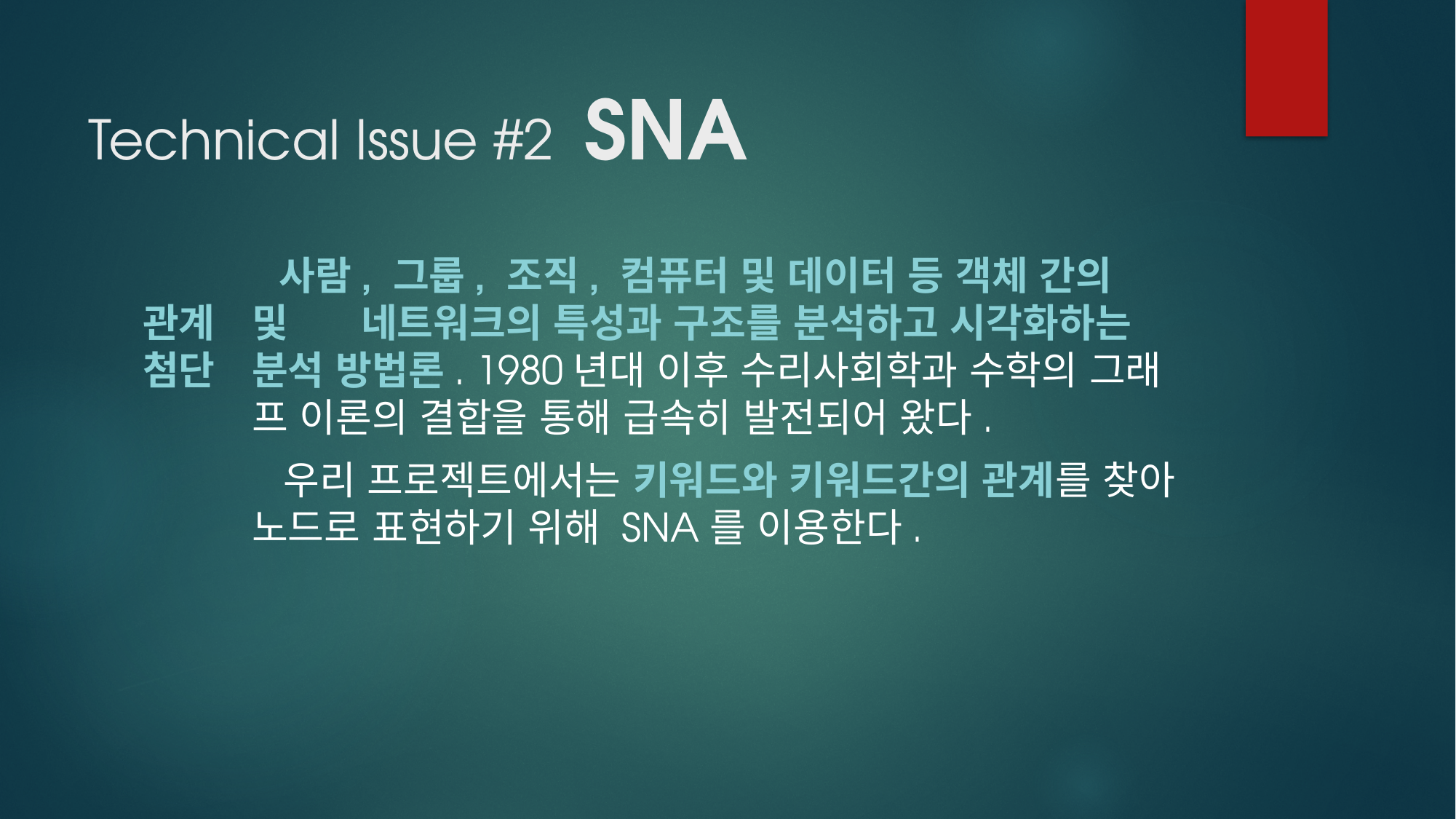

# Technical Issue #2  SNA
	  사람, 그룹, 조직, 컴퓨터 및 데이터 등 객체 간의 관계 	및 	네트워크의 특성과 구조를 분석하고 시각화하는 첨단 	분석 방법론. 1980년대 이후 수리사회학과 수학의 그래	프 이론의 결합을 통해 급속히 발전되어 왔다.
	  우리 프로젝트에서는 키워드와 키워드간의 관계를 찾아 	노드로 표현하기 위해 SNA를 이용한다.